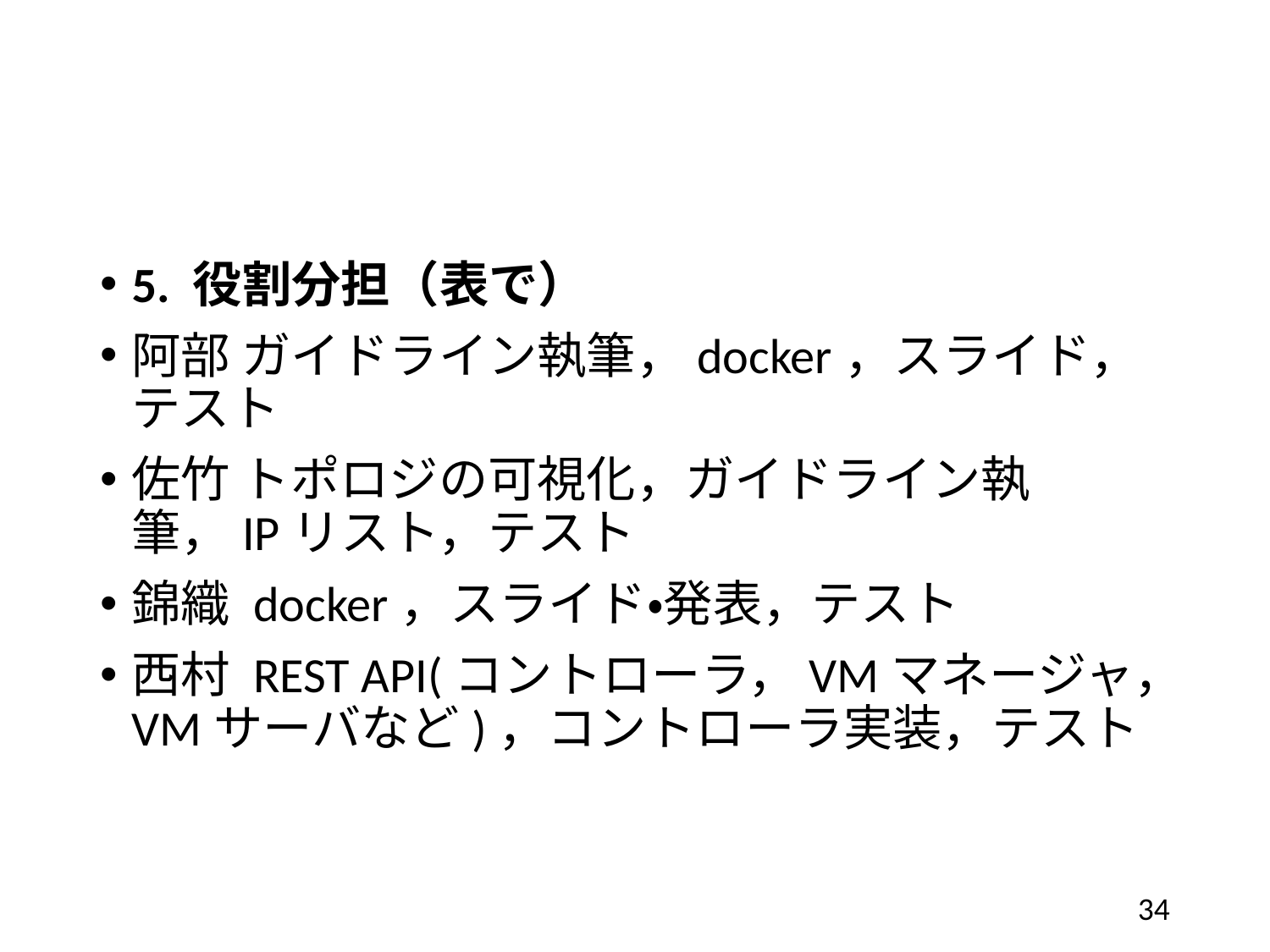

#
5. 役割分担（表で）
阿部 ガイドライン執筆，docker，スライド，テスト
佐竹 トポロジの可視化，ガイドライン執筆，IPリスト，テスト
錦織 docker，スライド・発表，テスト
西村 REST API(コントローラ，VMマネージャ，VMサーバなど)，コントローラ実装，テスト

34